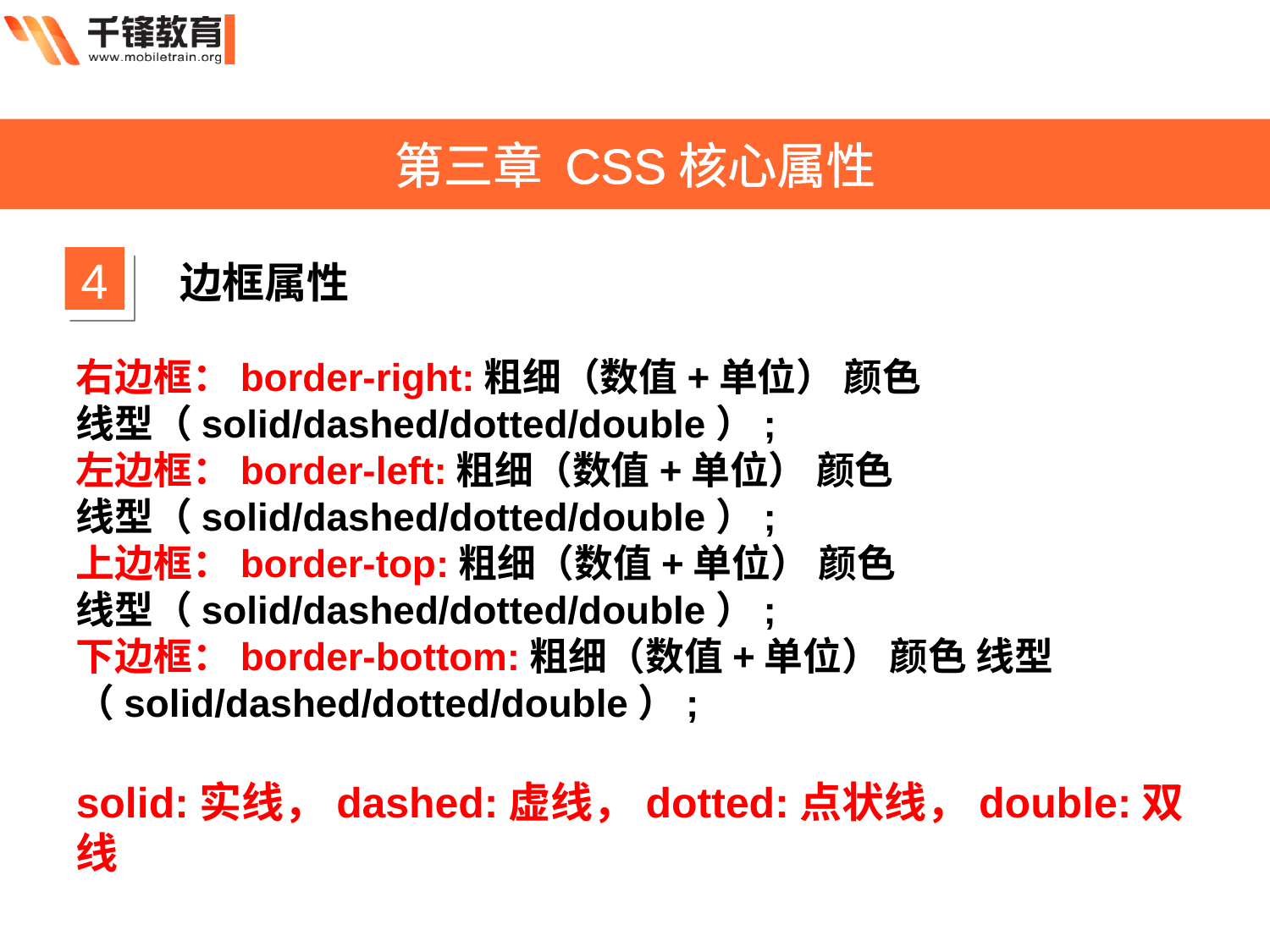

第三章 CSS核心属性
4

边框属性

右边框：border-right:粗细（数值+单位） 颜色 线型（solid/dashed/dotted/double）;
左边框：border-left:粗细（数值+单位） 颜色 线型（solid/dashed/dotted/double）;
上边框：border-top:粗细（数值+单位） 颜色 线型（solid/dashed/dotted/double）;
下边框：border-bottom:粗细（数值+单位） 颜色 线型（solid/dashed/dotted/double）;

solid:实线，dashed:虚线，dotted:点状线，double:双线